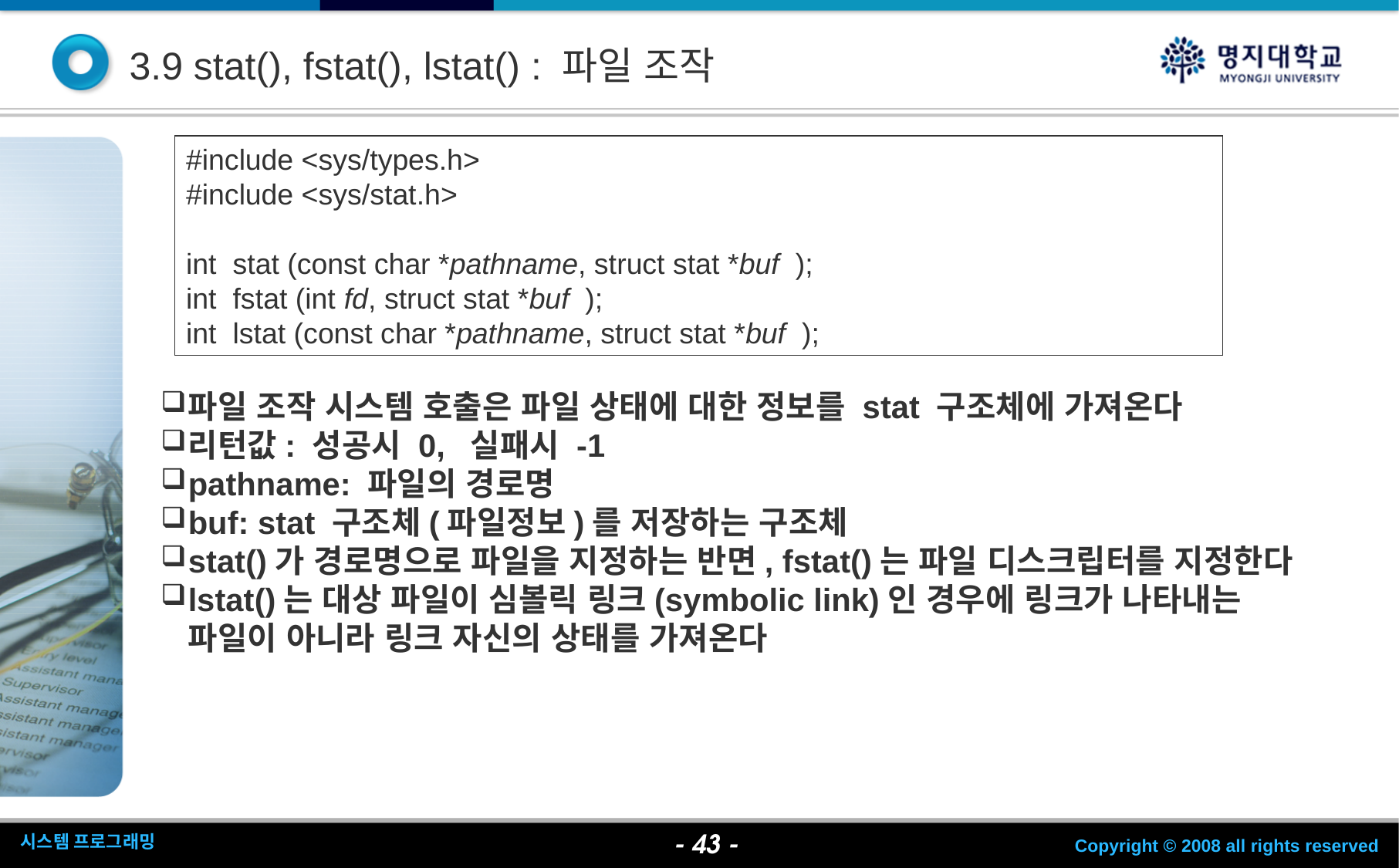

3.9 stat(), fstat(), lstat() : 파일 조작
#include <sys/types.h>
#include <sys/stat.h>

int  stat (const char *pathname, struct stat *buf  );
int  fstat (int fd, struct stat *buf  );
int  lstat (const char *pathname, struct stat *buf  );
파일 조작 시스템 호출은 파일 상태에 대한 정보를 stat 구조체에 가져온다
리턴값: 성공시 0,  실패시 -1
pathname: 파일의 경로명
buf: stat 구조체(파일정보)를 저장하는 구조체
stat()가 경로명으로 파일을 지정하는 반면, fstat()는 파일 디스크립터를 지정한다
lstat()는 대상 파일이 심볼릭 링크(symbolic link)인 경우에 링크가 나타내는 파일이 아니라 링크 자신의 상태를 가져온다
- 43 -